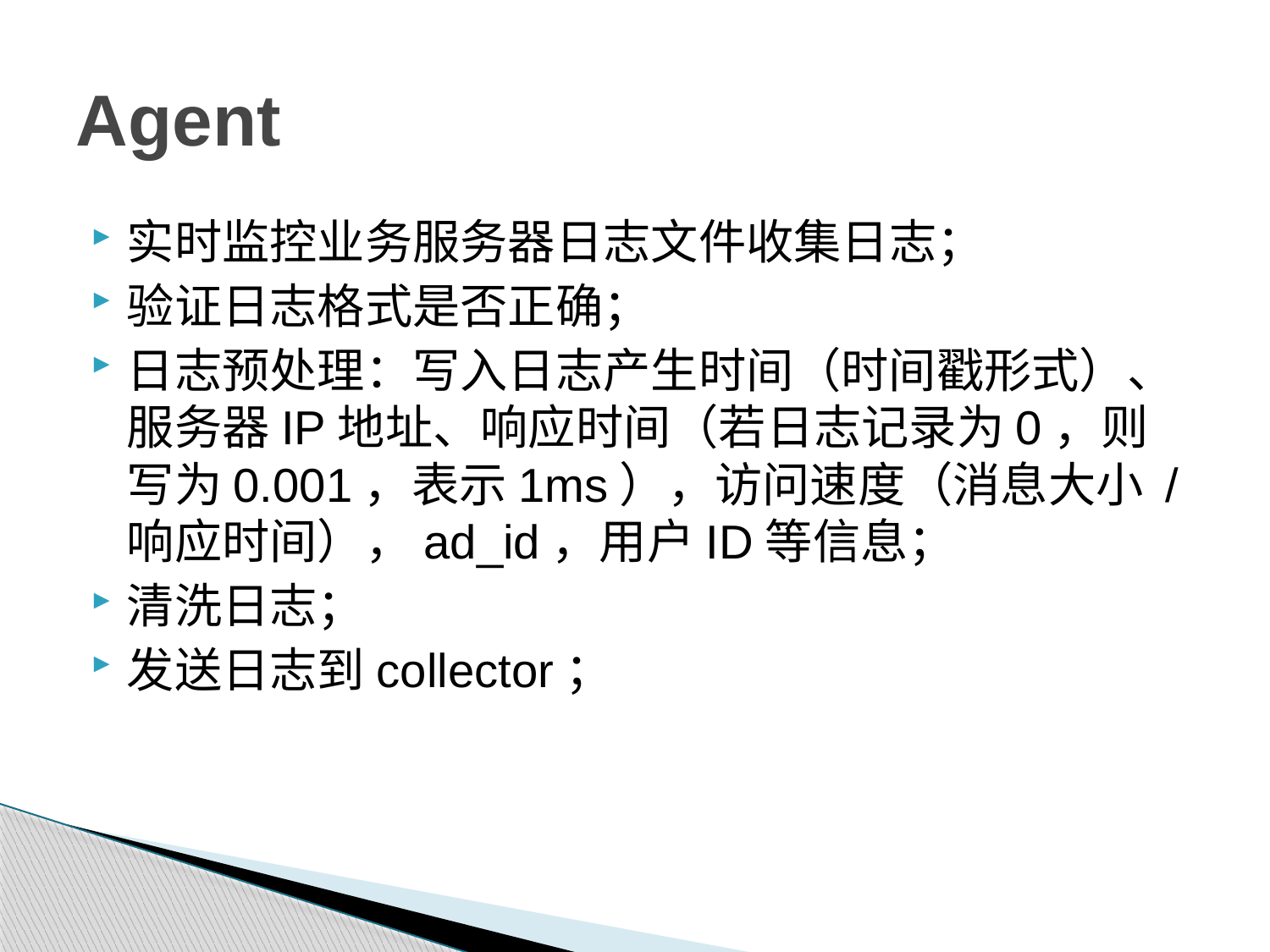

# Agent
实时监控业务服务器日志文件收集日志；
验证日志格式是否正确；
日志预处理：写入日志产生时间（时间戳形式）、服务器IP地址、响应时间（若日志记录为0，则写为0.001，表示1ms），访问速度（消息大小 / 响应时间），ad_id，用户ID等信息；
清洗日志；
发送日志到collector；